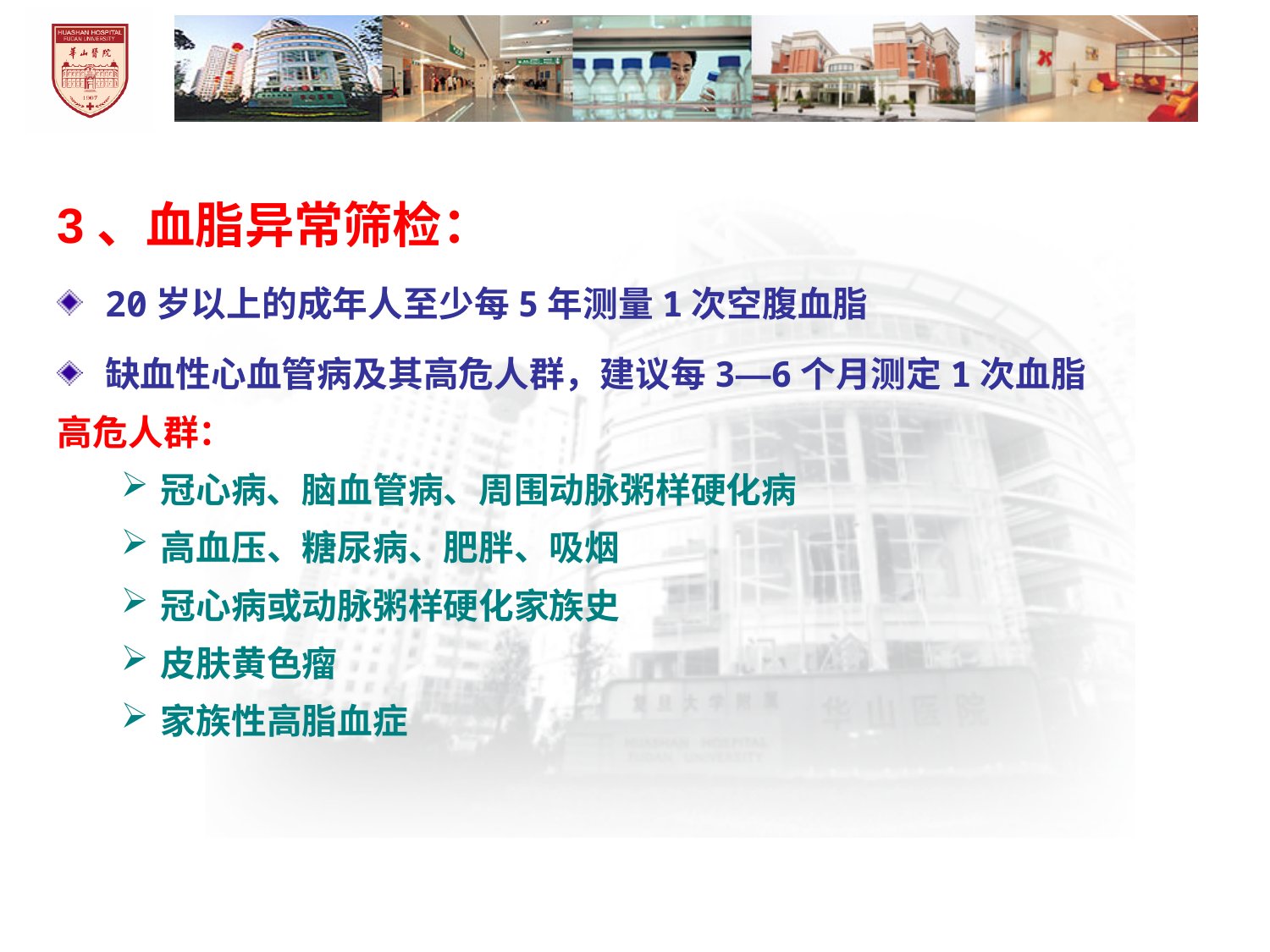

3、血脂异常筛检：
20岁以上的成年人至少每5年测量1次空腹血脂
缺血性心血管病及其高危人群，建议每3—6个月测定1次血脂
高危人群：
冠心病、脑血管病、周围动脉粥样硬化病
高血压、糖尿病、肥胖、吸烟
冠心病或动脉粥样硬化家族史
皮肤黄色瘤
家族性高脂血症